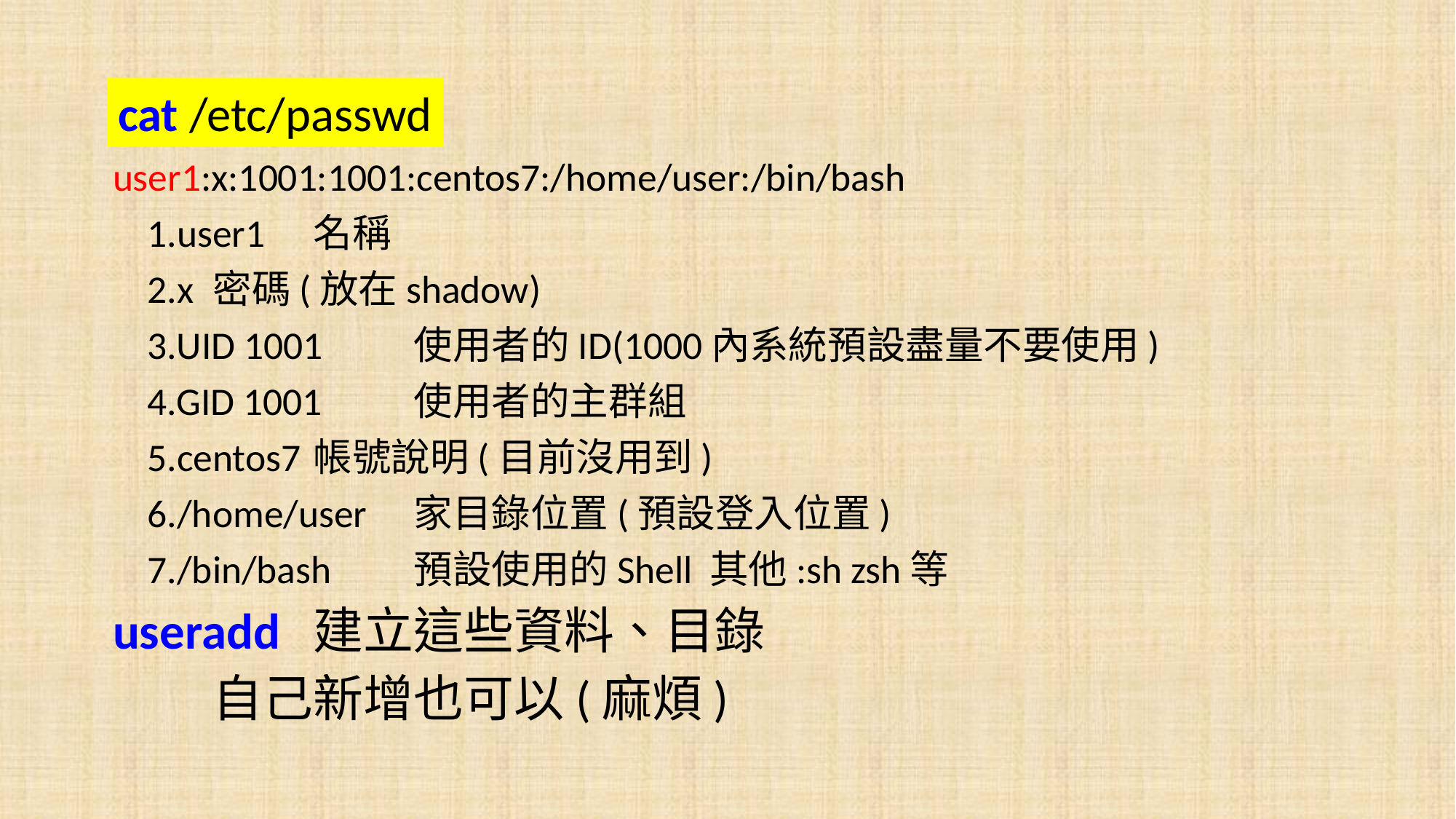

cat /etc/passwd

user1:x:1001:1001:centos7:/home/user:/bin/bash
    1.user1		名稱
    2.x			密碼(放在shadow)
    3.UID 1001	使用者的ID(1000內系統預設盡量不要使用)
    4.GID 1001	使用者的主群組
    5.centos7		帳號說明(目前沒用到)
    6./home/user	家目錄位置(預設登入位置)
    7./bin/bash	預設使用的Shell 其他:sh zsh等
useradd	建立這些資料、目錄
		自己新增也可以(麻煩)